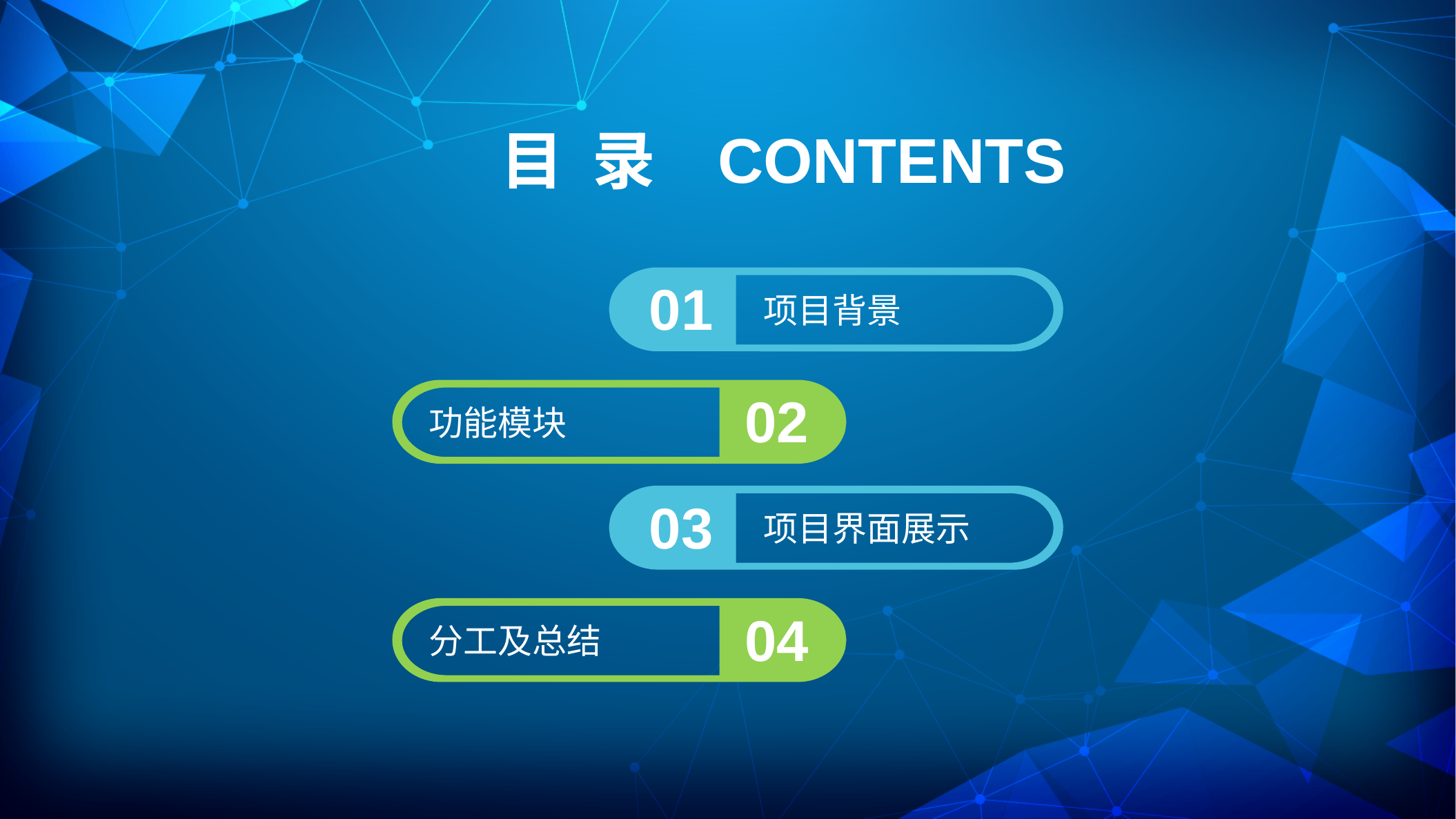

目  录
CONTENTS
项目背景
01
功能模块
02
项目界面展示
03
分工及总结
04